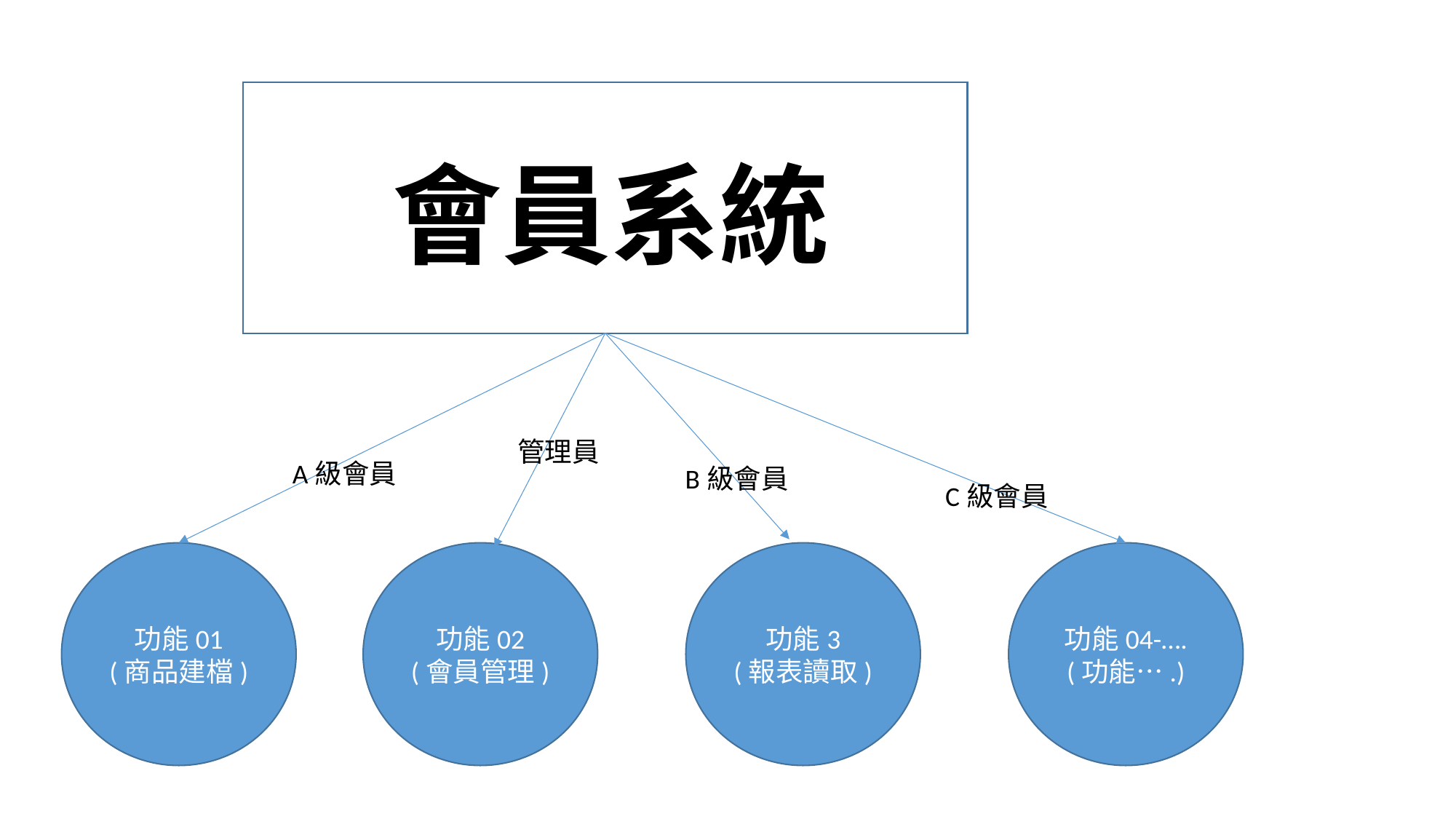

會員系統
管理員
A級會員
B級會員
C級會員
功能01
(商品建檔)
功能02
(會員管理)
功能3
(報表讀取)
功能04-….
(功能….)